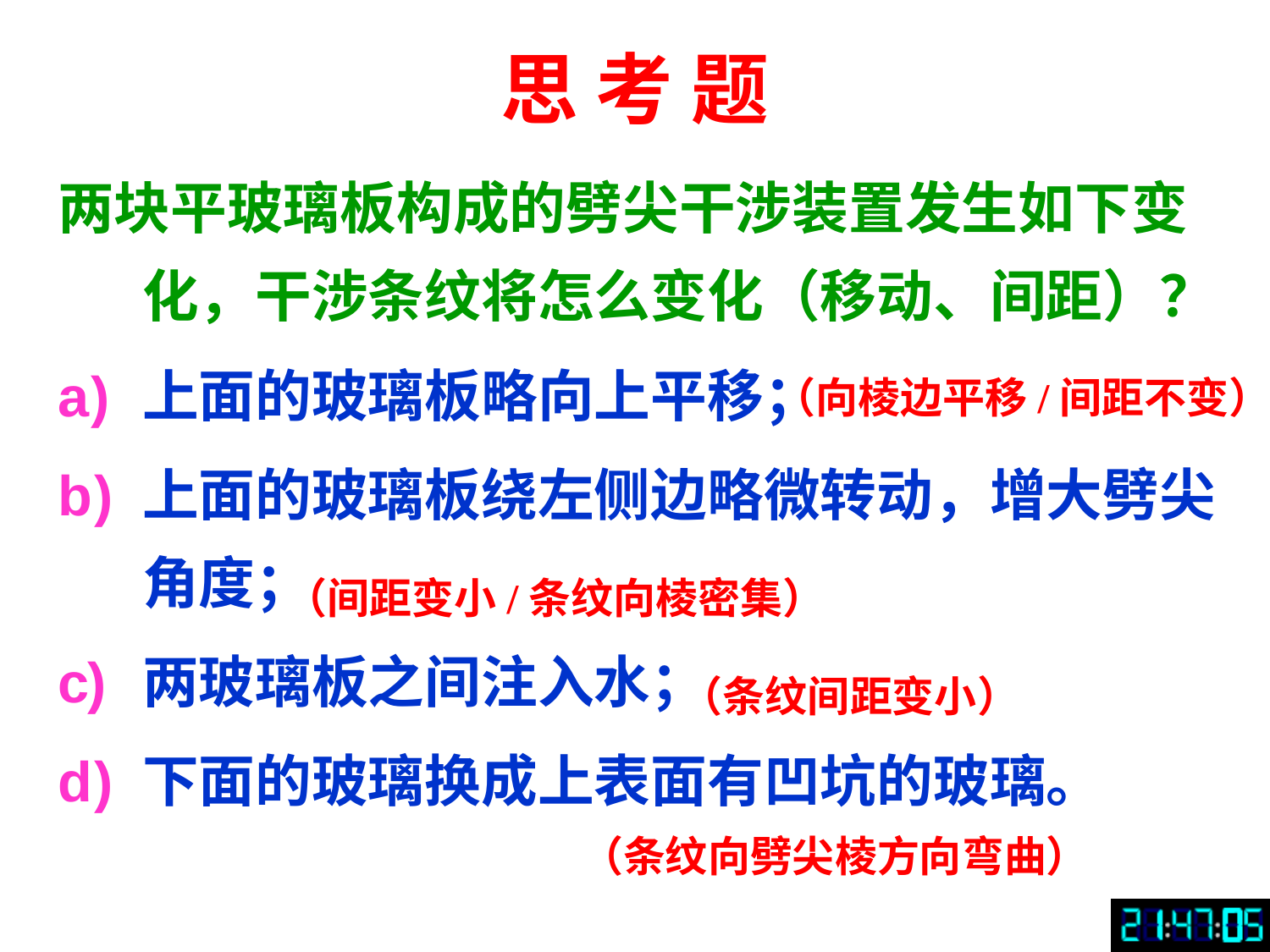

# 思 考 题
两块平玻璃板构成的劈尖干涉装置发生如下变化，干涉条纹将怎么变化（移动、间距）？
上面的玻璃板略向上平移；
上面的玻璃板绕左侧边略微转动，增大劈尖角度；
两玻璃板之间注入水；
下面的玻璃换成上表面有凹坑的玻璃。
（向棱边平移/间距不变）
（间距变小/条纹向棱密集）
（条纹间距变小）
（条纹向劈尖棱方向弯曲）